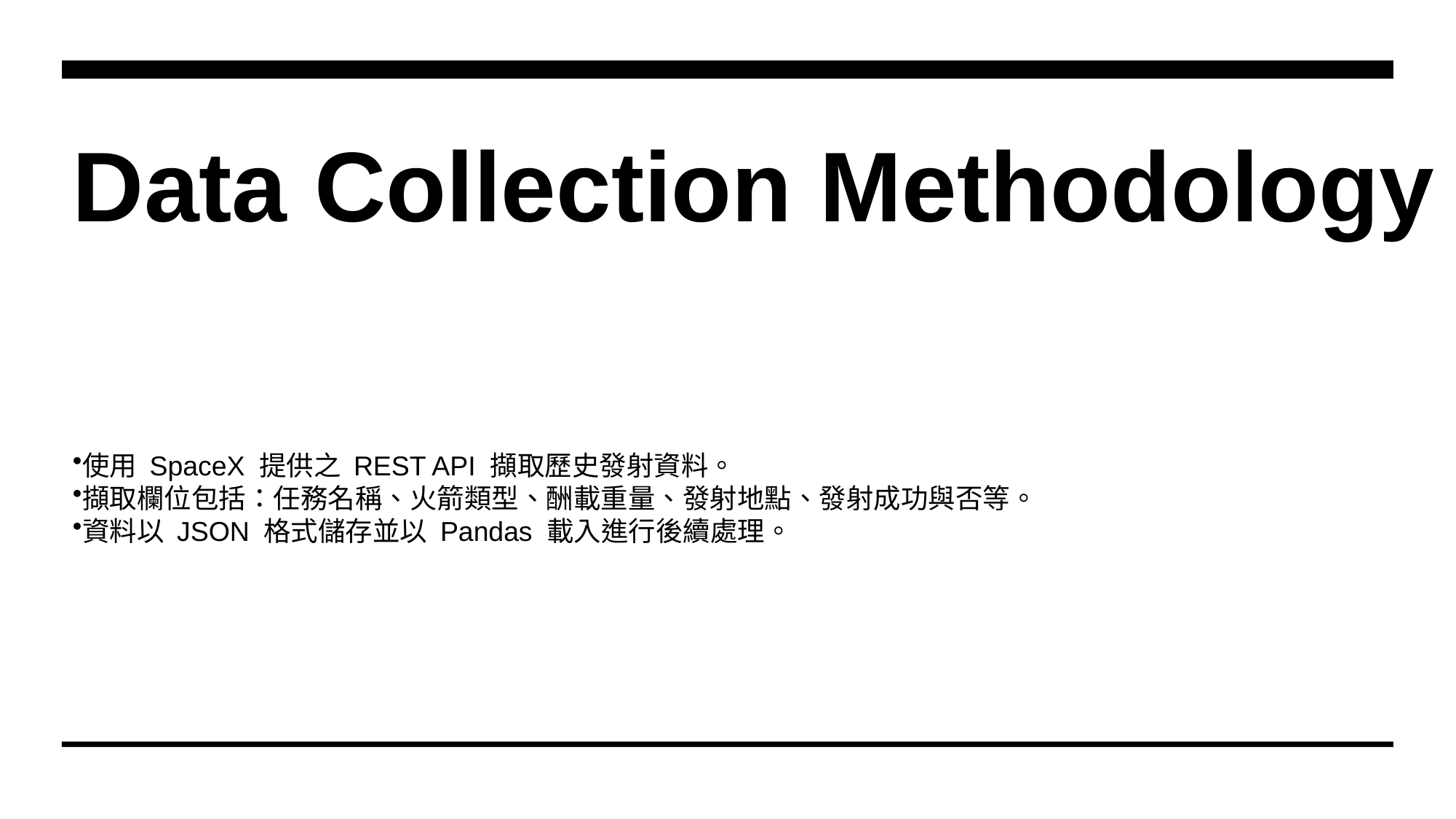

# Data Collection Methodology
使用 SpaceX 提供之 REST API 擷取歷史發射資料。
擷取欄位包括：任務名稱、火箭類型、酬載重量、發射地點、發射成功與否等。
資料以 JSON 格式儲存並以 Pandas 載入進行後續處理。